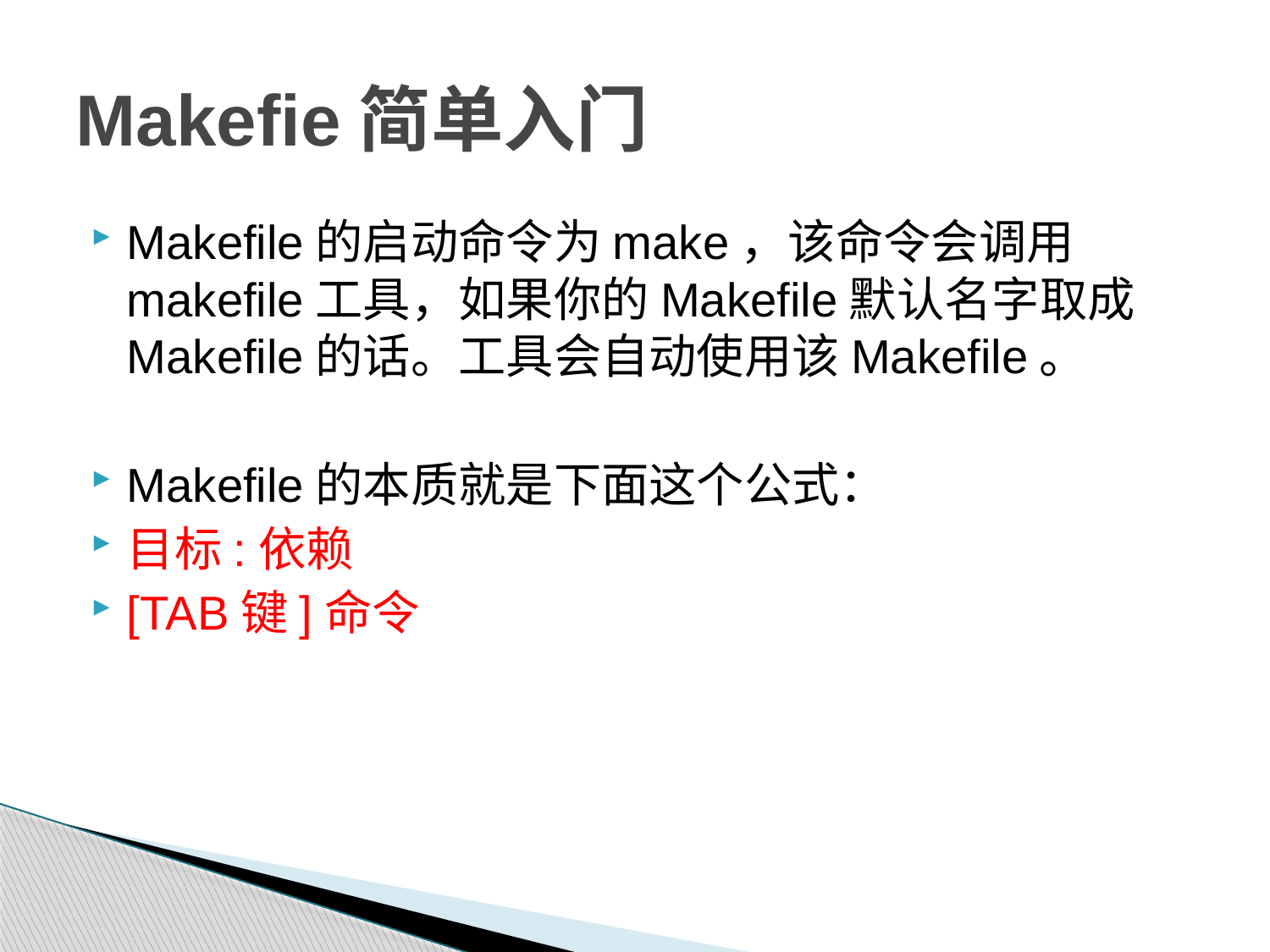

# Makefie简单入门
Makefile的启动命令为make，该命令会调用makefile工具，如果你的Makefile默认名字取成Makefile的话。工具会自动使用该Makefile。

Makefile的本质就是下面这个公式：
目标:依赖
[TAB键]命令